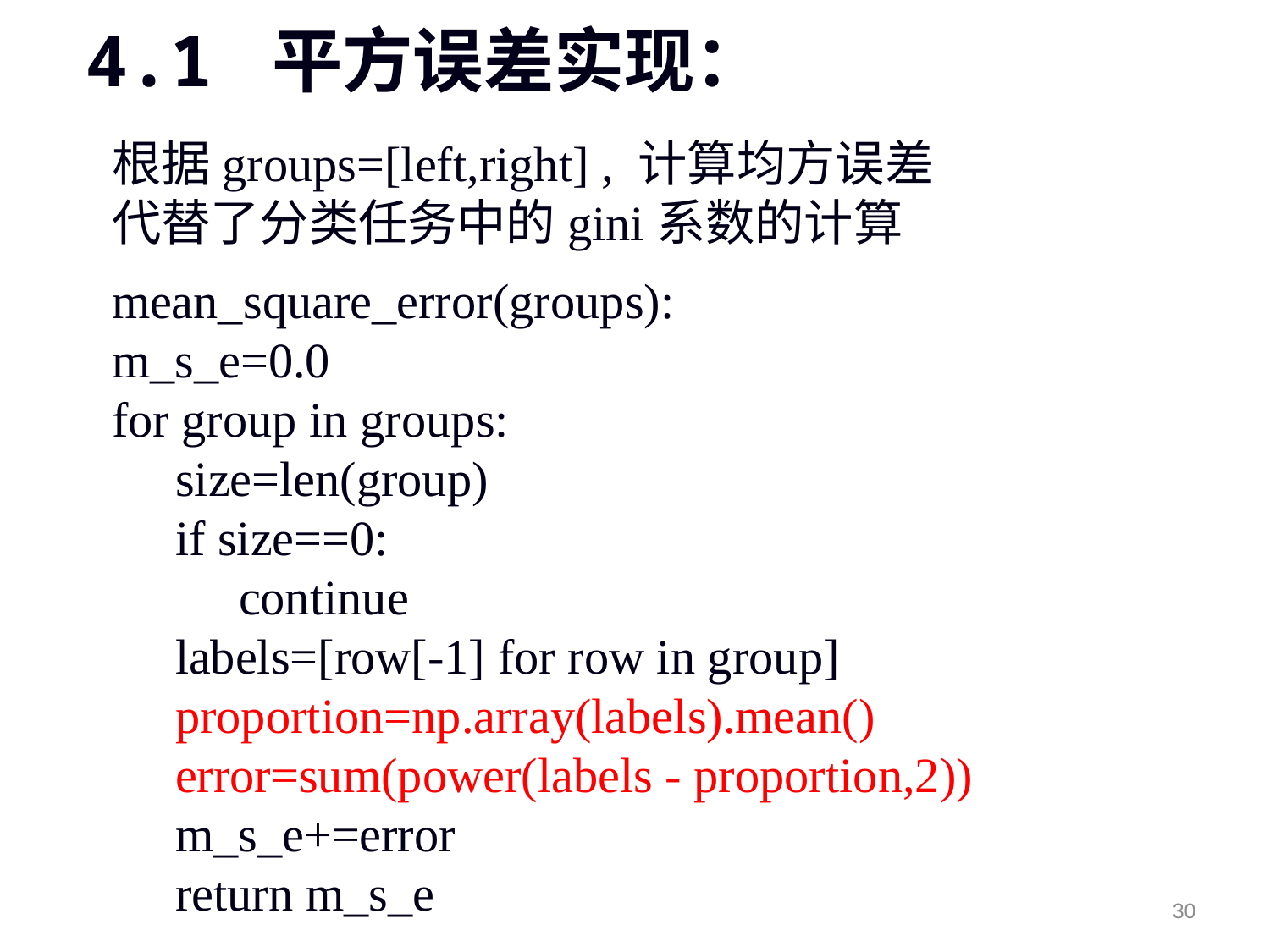

# 4.1 平方误差实现：
根据groups=[left,right] , 计算均方误差
代替了分类任务中的gini系数的计算
mean_square_error(groups):
m_s_e=0.0
for group in groups:
size=len(group)
if size==0:
	continue
labels=[row[-1] for row in group]
proportion=np.array(labels).mean()
error=sum(power(labels - proportion,2))
m_s_e+=error
return m_s_e